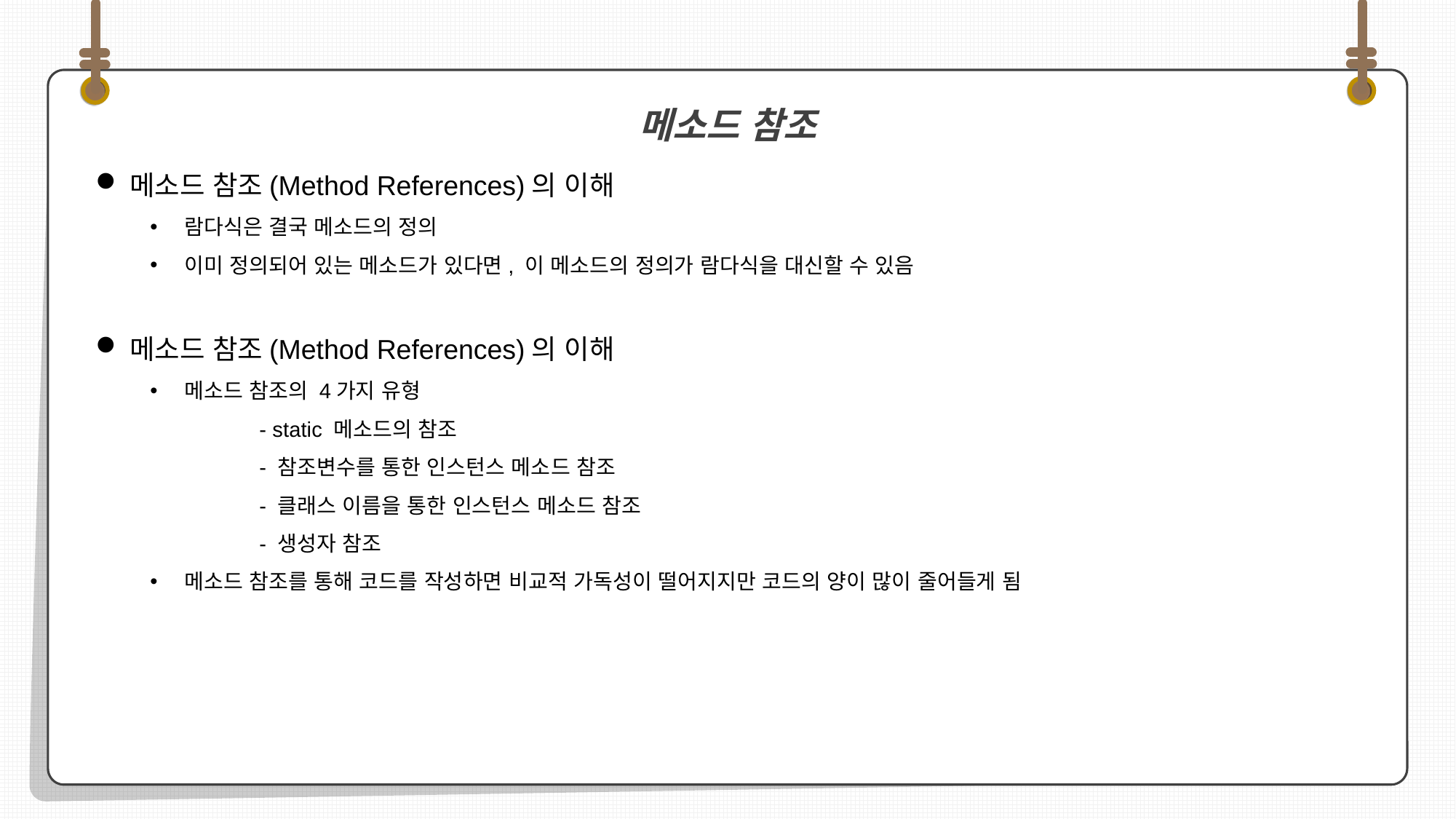

메소드 참조(Method References)의 이해
람다식은 결국 메소드의 정의
이미 정의되어 있는 메소드가 있다면, 이 메소드의 정의가 람다식을 대신할 수 있음

메소드 참조(Method References)의 이해
메소드 참조의 4가지 유형
	- static 메소드의 참조
	- 참조변수를 통한 인스턴스 메소드 참조
	- 클래스 이름을 통한 인스턴스 메소드 참조
	- 생성자 참조
메소드 참조를 통해 코드를 작성하면 비교적 가독성이 떨어지지만 코드의 양이 많이 줄어들게 됨
메소드 참조